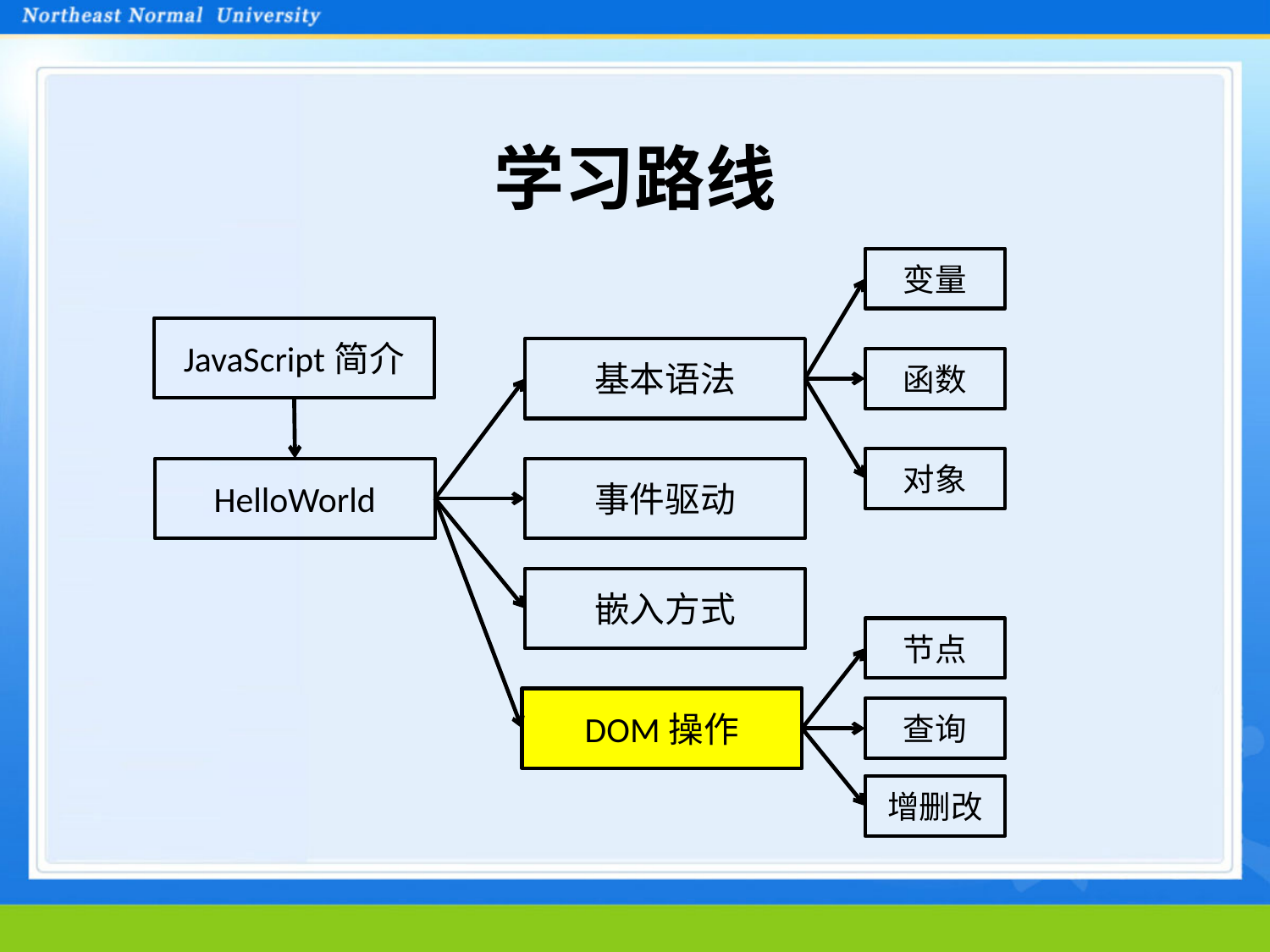

# 学习路线
变量
JavaScript简介
基本语法
函数
对象
HelloWorld
事件驱动
嵌入方式
节点
DOM操作
查询
增删改